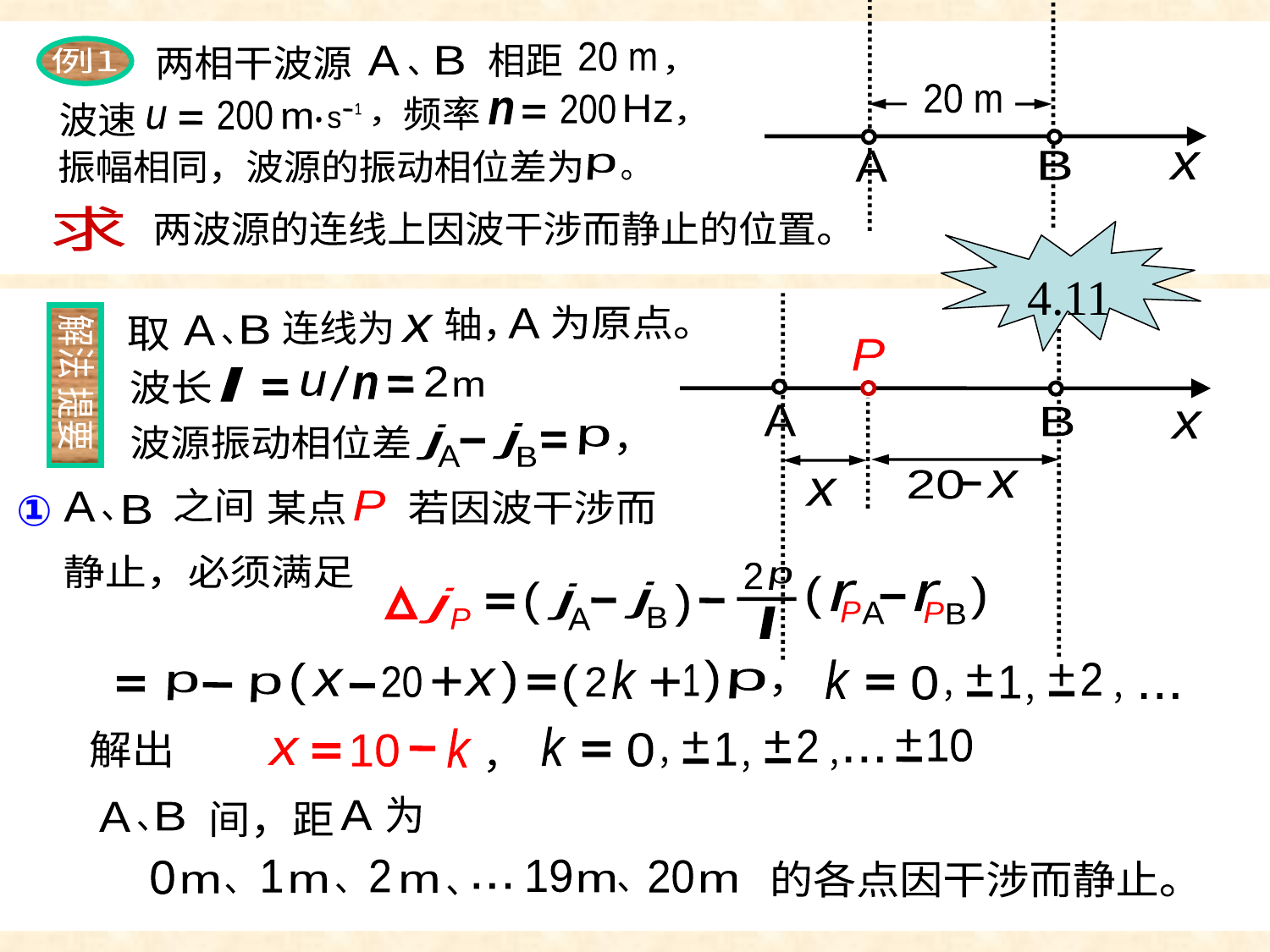

例1
20 m
相距
两相干波源
A
B
、
，

20 m

A
B
x
200
Hz
频率
ν
200
1

m
s

u

，
波速

，
振幅相同，波源的振动相位差为
π
。
求
两波源的连线上因波干涉而静止的位置。

4.11
为原点。
A

解法
提要
轴，
连线为
x
A
B
、
取

2
λ
u
ν
m

波长
ϕ
B
ϕ

A
波源振动相位差
π

，
P

A
B
x

20
x
x

①
之间
A
B
、
若因波干涉而
某点
P
静止，必须满足
2
π

λ
(
(
r
r

P
A
P
B
(
ϕ
ϕ
(
ϕ

B
A
P
k
(
(
(
(
1
20
+
2
+
x
π
x
π
π

k
2
+

+

1
0

，
，
，
...
，
k
k
10
x

，
10
2
+

解出
+

+

1
0

...
，
，
，
为
A
间，距
A
B
、
2
19
1
20
的各点因干涉而静止。
0
m
m
m
m
m
、
...
、
、
、